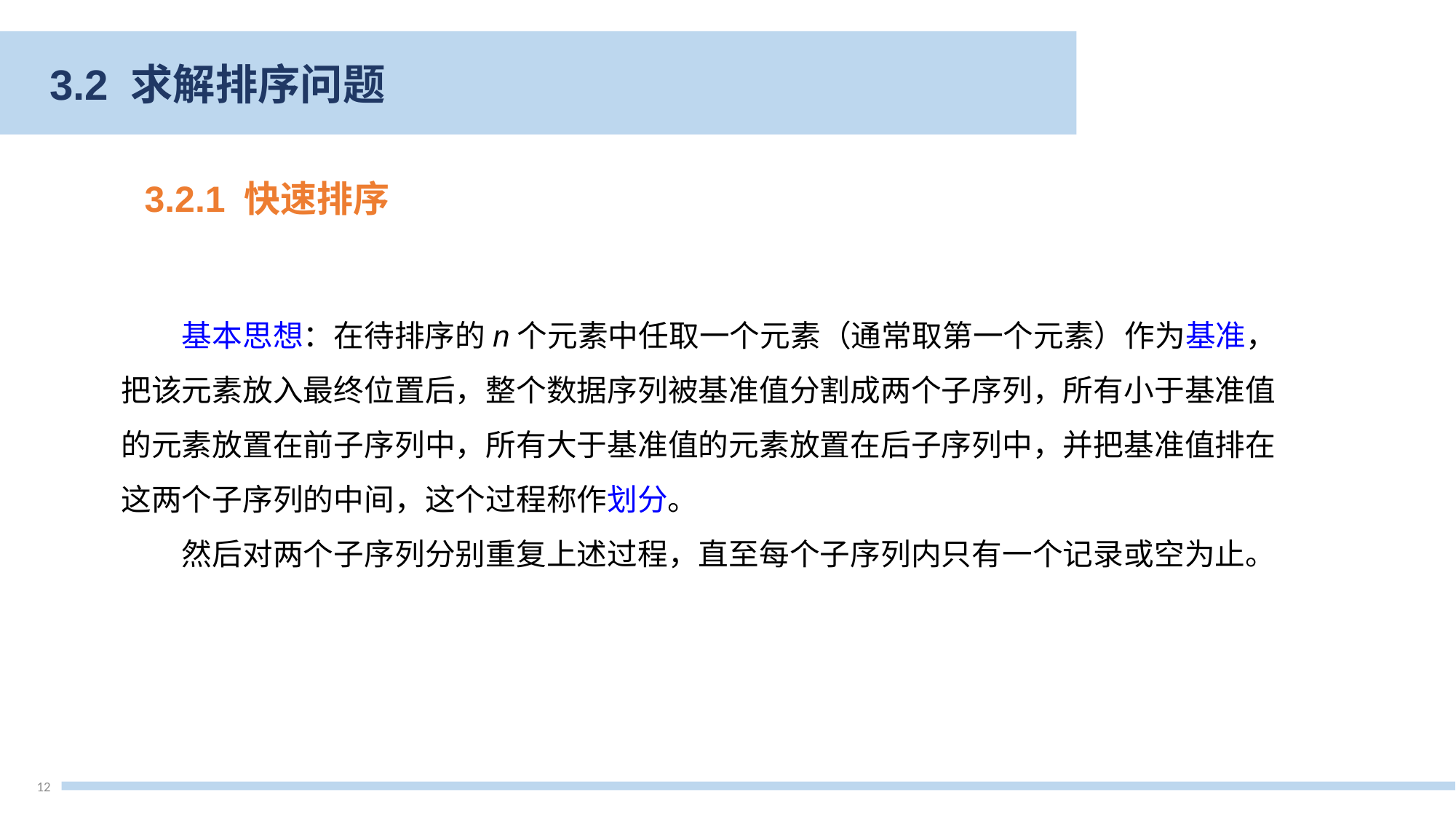

3.2 求解排序问题
3.2.1 快速排序
　　基本思想：在待排序的n个元素中任取一个元素（通常取第一个元素）作为基准，把该元素放入最终位置后，整个数据序列被基准值分割成两个子序列，所有小于基准值的元素放置在前子序列中，所有大于基准值的元素放置在后子序列中，并把基准值排在这两个子序列的中间，这个过程称作划分。
　　然后对两个子序列分别重复上述过程，直至每个子序列内只有一个记录或空为止。
12